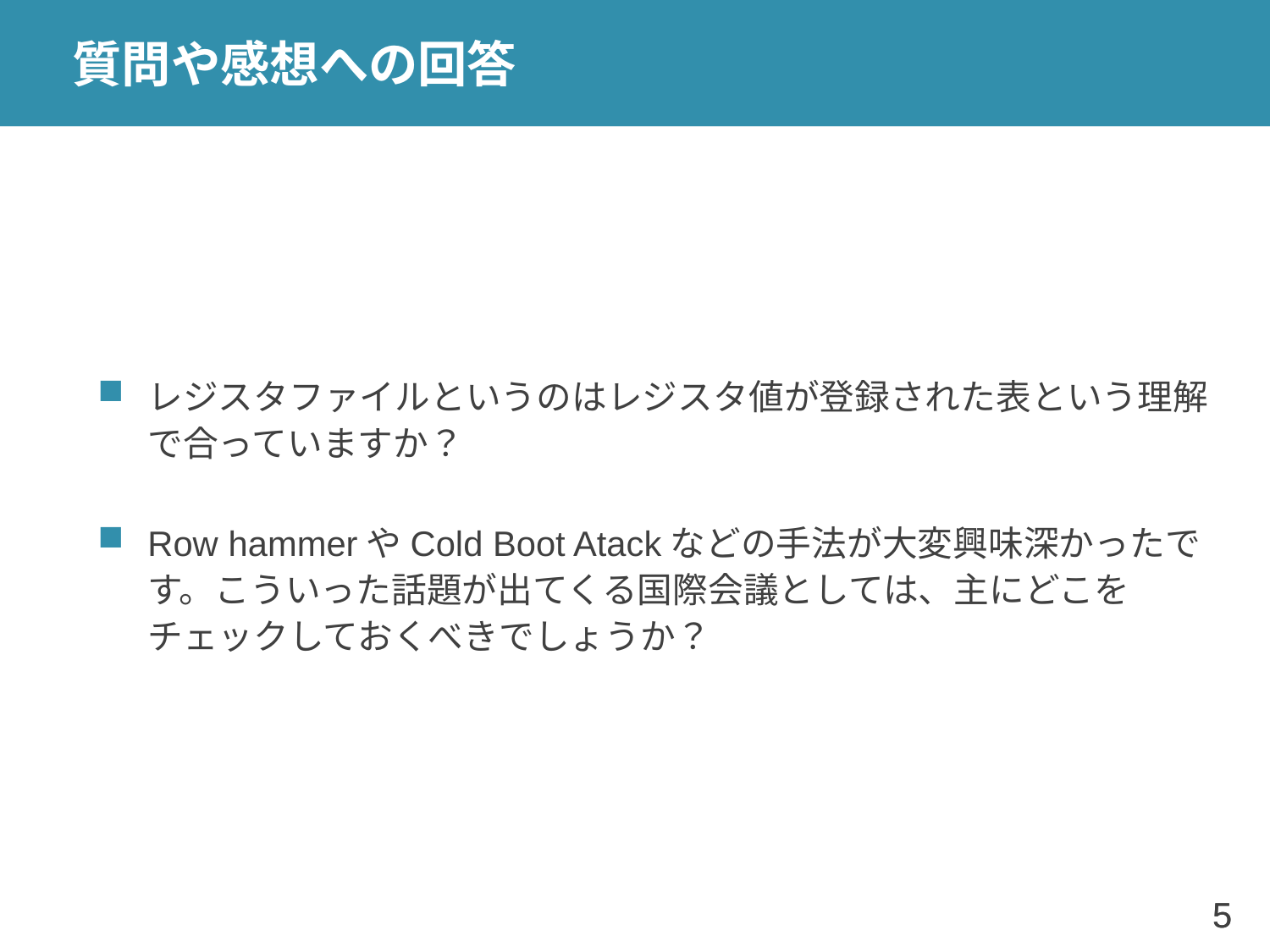

# 質問や感想への回答
レジスタファイルというのはレジスタ値が登録された表という理解で合っていますか？
Row hammerやCold Boot Atackなどの手法が大変興味深かったです。こういった話題が出てくる国際会議としては、主にどこをチェックしておくべきでしょうか？